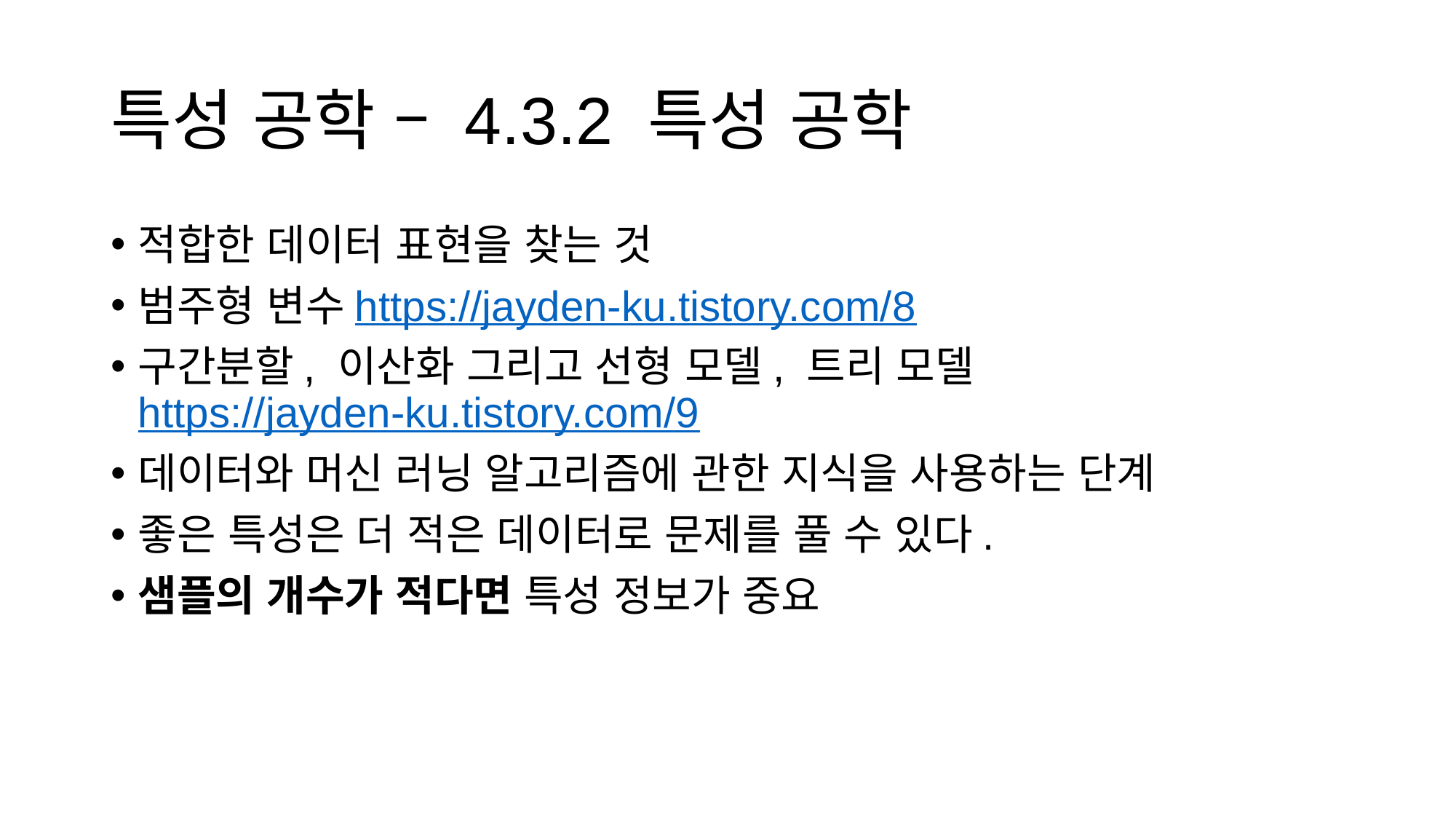

# 특성 공학 – 4.3.2 특성 공학
적합한 데이터 표현을 찾는 것
범주형 변수https://jayden-ku.tistory.com/8
구간분할, 이산화 그리고 선형 모델, 트리 모델 https://jayden-ku.tistory.com/9
데이터와 머신 러닝 알고리즘에 관한 지식을 사용하는 단계
좋은 특성은 더 적은 데이터로 문제를 풀 수 있다.
샘플의 개수가 적다면 특성 정보가 중요